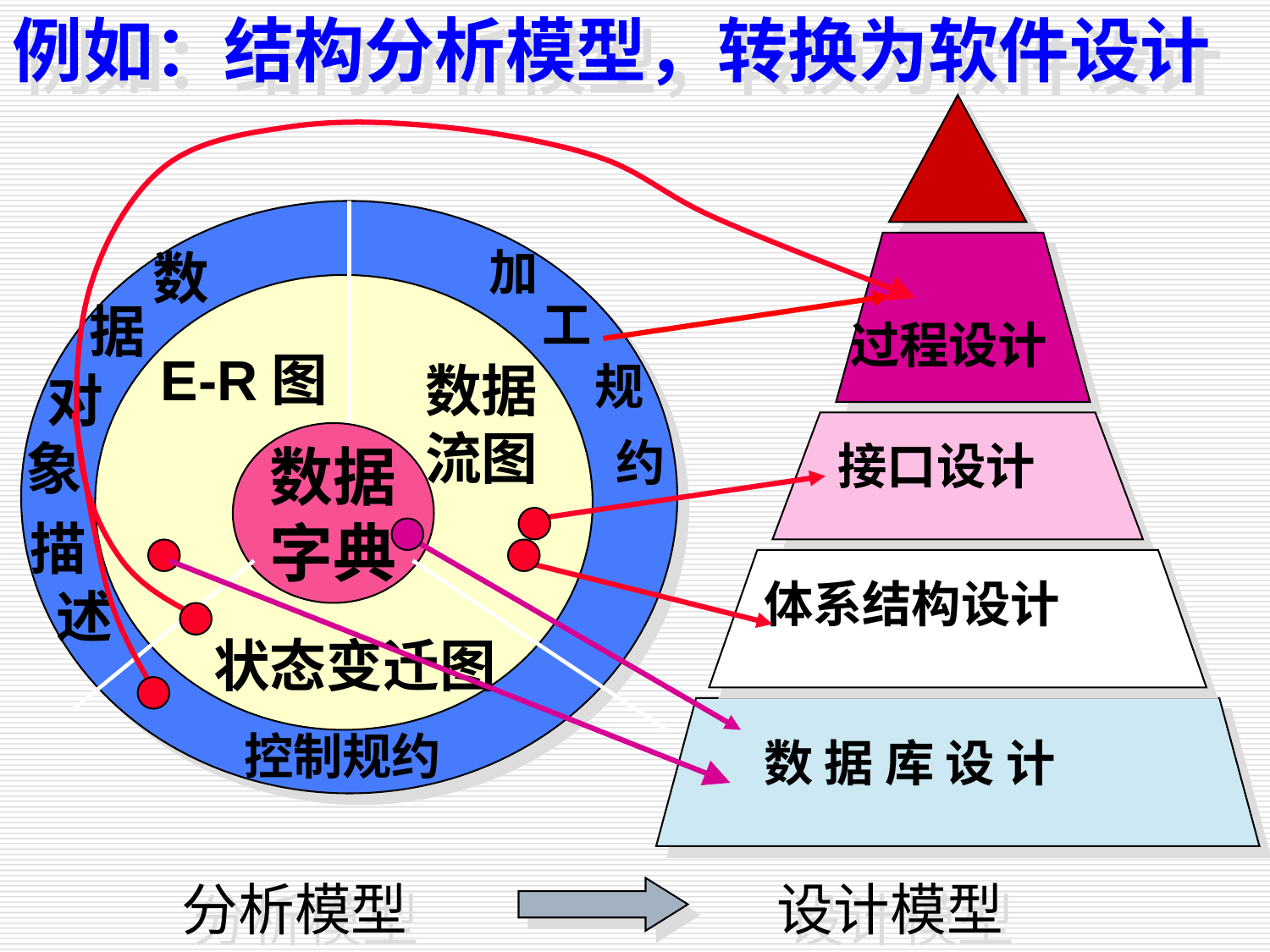

例如：结构分析模型，转换为软件设计

加
数

工
据

过程设计
E-R图
数据
流图
规
对

数据
字典
约
象
接口设计

描
 述

体系结构设计

状态变迁图

控制规约
数 据 库 设 计
分析模型
设计模型